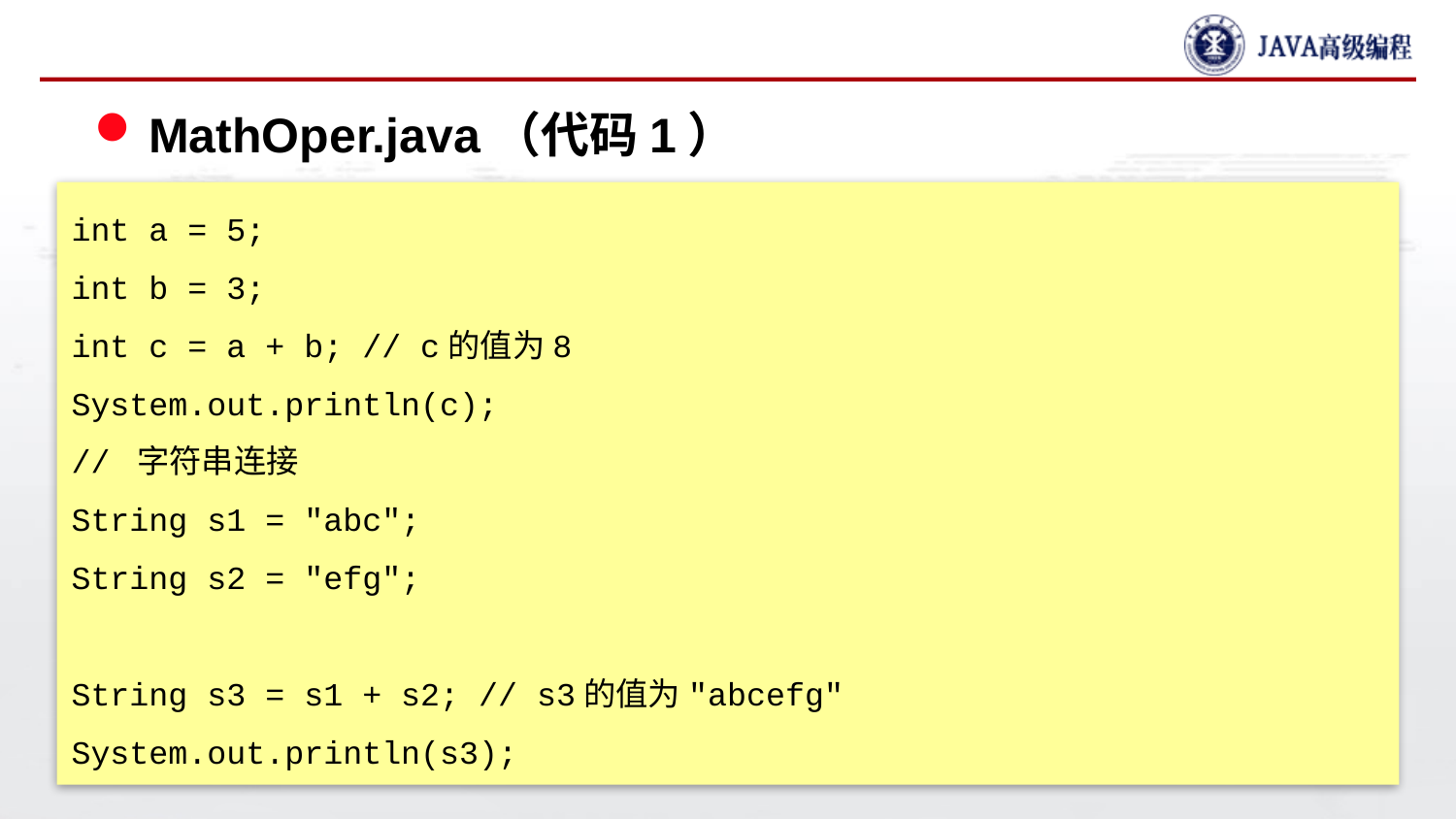

#
MathOper.java（代码1）

int a = 5;
int b = 3;
int c = a + b; // c的值为8
System.out.println(c);
// 字符串连接
String s1 = "abc";
String s2 = "efg";

String s3 = s1 + s2; // s3的值为"abcefg"
System.out.println(s3);